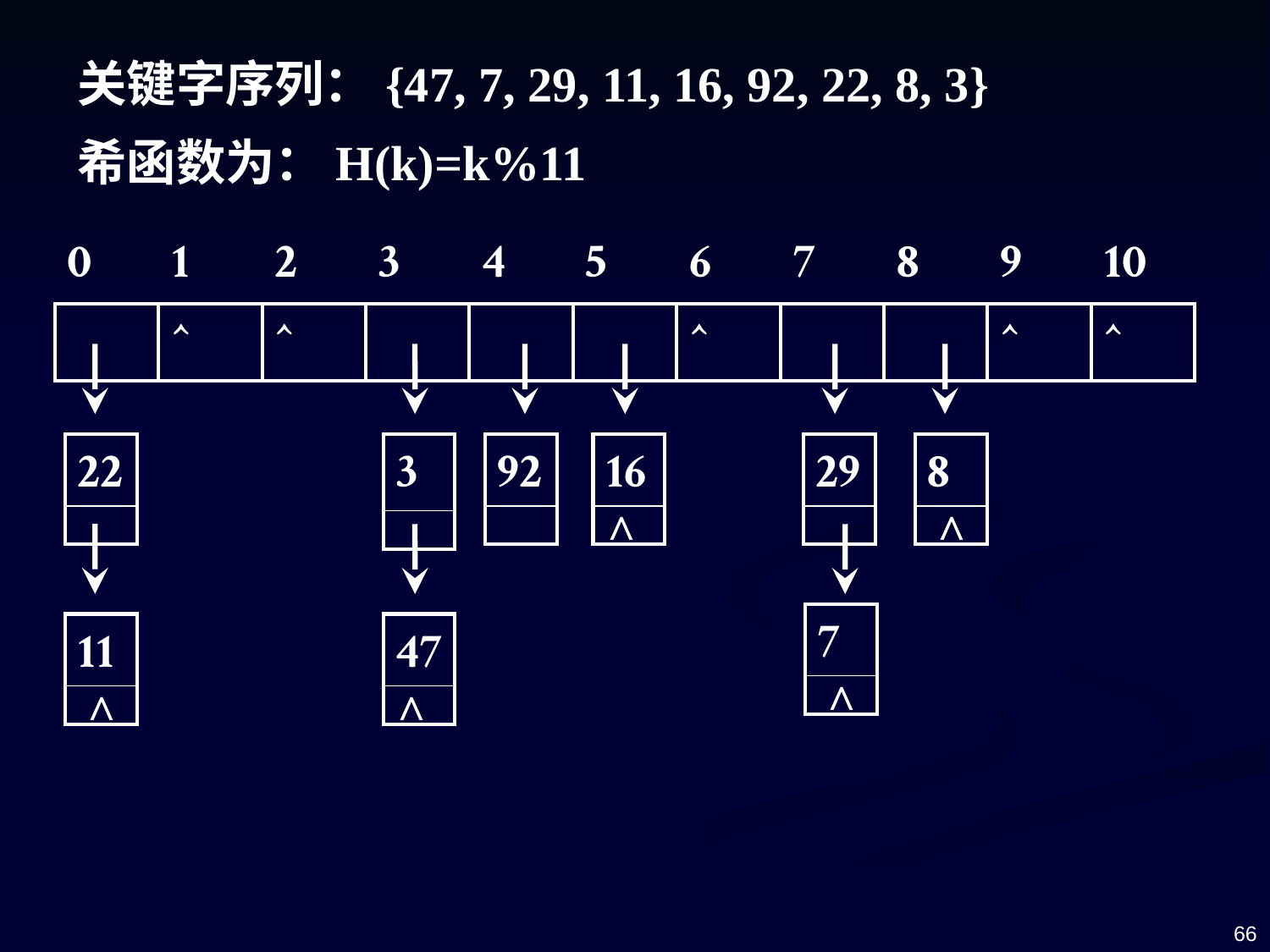

关键字序列：{47, 7, 29, 11, 16, 92, 22, 8, 3}
希函数为：H(k)=k%11
| 0 | 1 | 2 | 3 | 4 | 5 | 6 | 7 | 8 | 9 | 10 |
| --- | --- | --- | --- | --- | --- | --- | --- | --- | --- | --- |
|  | ^ | ^ |  |  |  | ^ |  |  | ^ | ^ |

| 22 |
| --- |
|  |
| 3 |
| --- |
|  |
| 92 |
| --- |
|  |
| 16 |
| --- |
|  |
| 29 |
| --- |
|  |
| 8 |
| --- |
|  |
^
^

| 7 |
| --- |
|  |
| 11 |
| --- |
|  |
| 47 |
| --- |
|  |
^
^
^
66